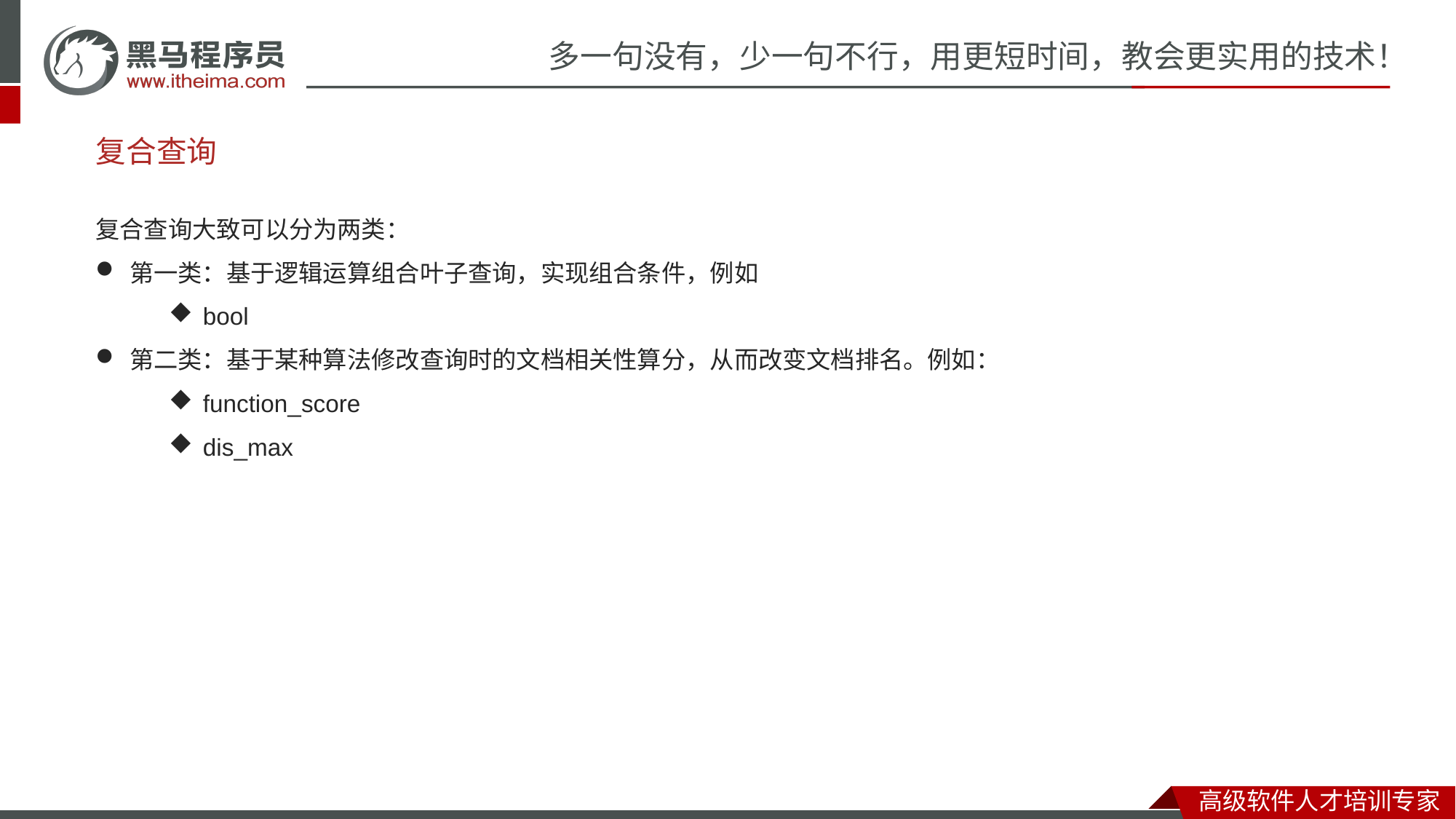

# 复合查询
复合查询大致可以分为两类：
第一类：基于逻辑运算组合叶子查询，实现组合条件，例如
bool
第二类：基于某种算法修改查询时的文档相关性算分，从而改变文档排名。例如：
function_score
dis_max